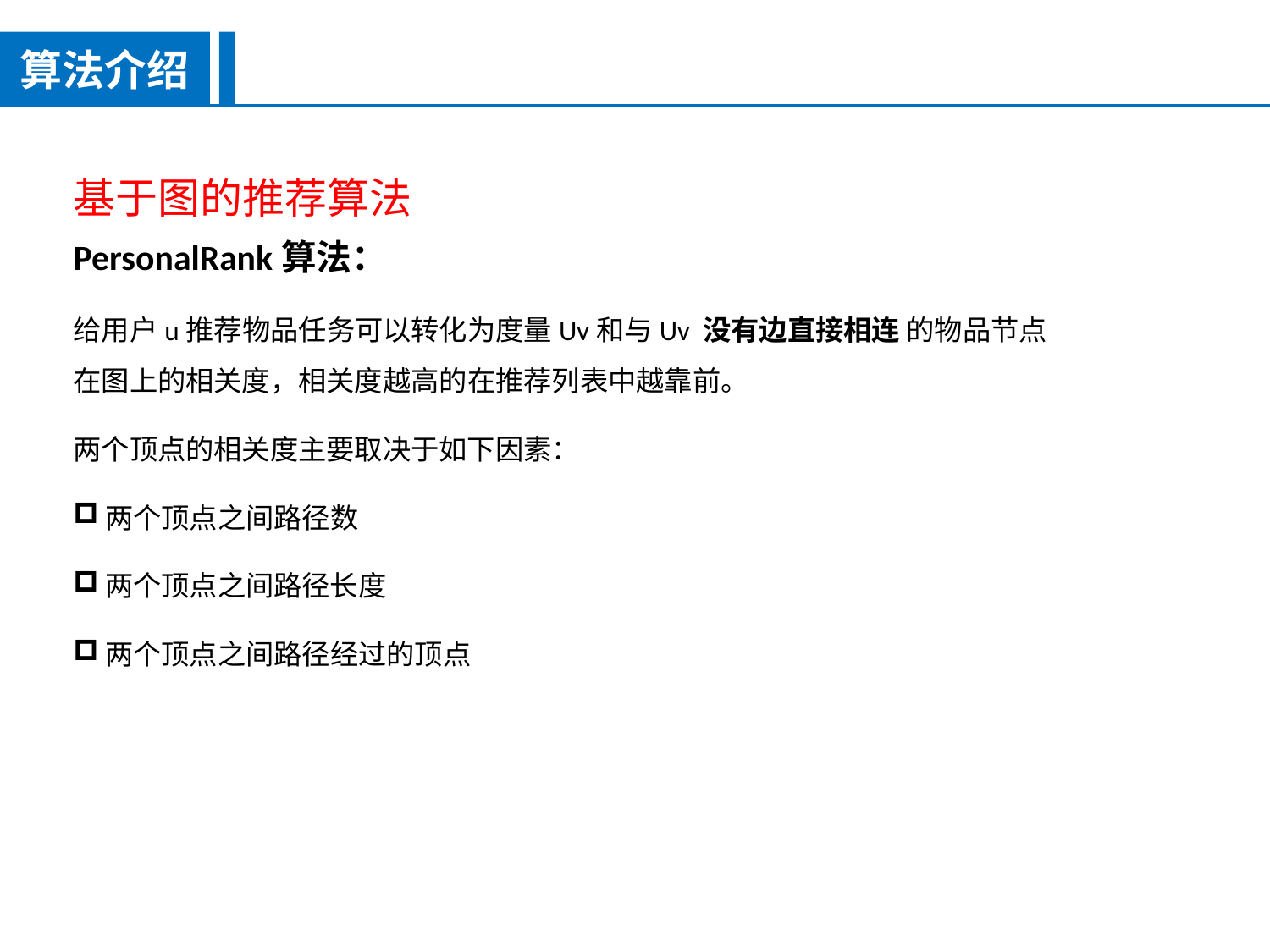

算法介绍

基于图的推荐算法
PersonalRank算法：
给用户u推荐物品任务可以转化为度量Uv和与Uv 没有边直接相连 的物品节点在图上的相关度，相关度越高的在推荐列表中越靠前。
两个顶点的相关度主要取决于如下因素：
两个顶点之间路径数
两个顶点之间路径长度
两个顶点之间路径经过的顶点